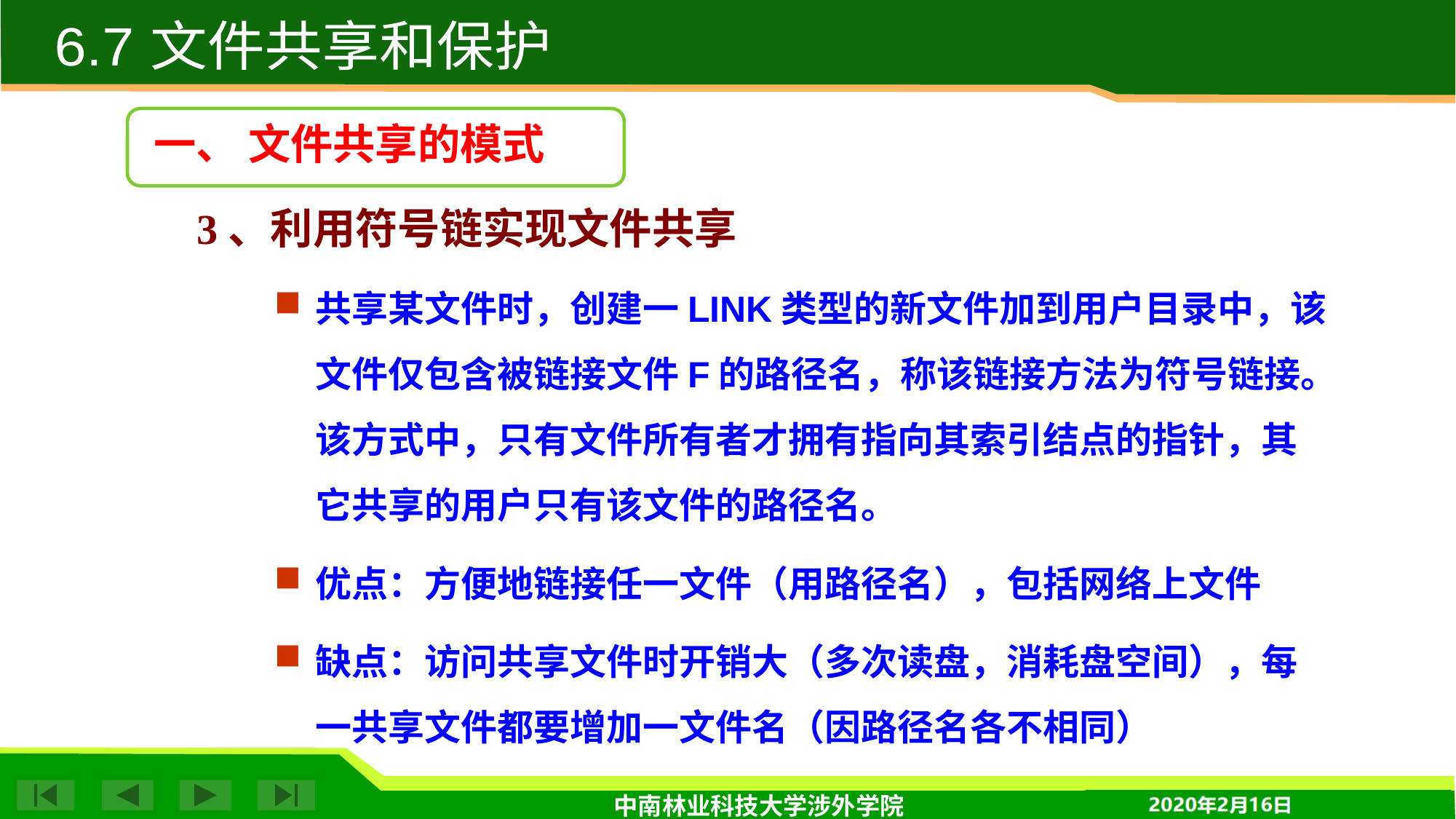

6.7 文件共享和保护

一、 文件共享的模式
3、利用符号链实现文件共享
共享某文件时，创建一LINK类型的新文件加到用户目录中，该文件仅包含被链接文件F的路径名，称该链接方法为符号链接。该方式中，只有文件所有者才拥有指向其索引结点的指针，其它共享的用户只有该文件的路径名。
优点：方便地链接任一文件（用路径名），包括网络上文件
缺点：访问共享文件时开销大（多次读盘，消耗盘空间），每一共享文件都要增加一文件名（因路径名各不相同）